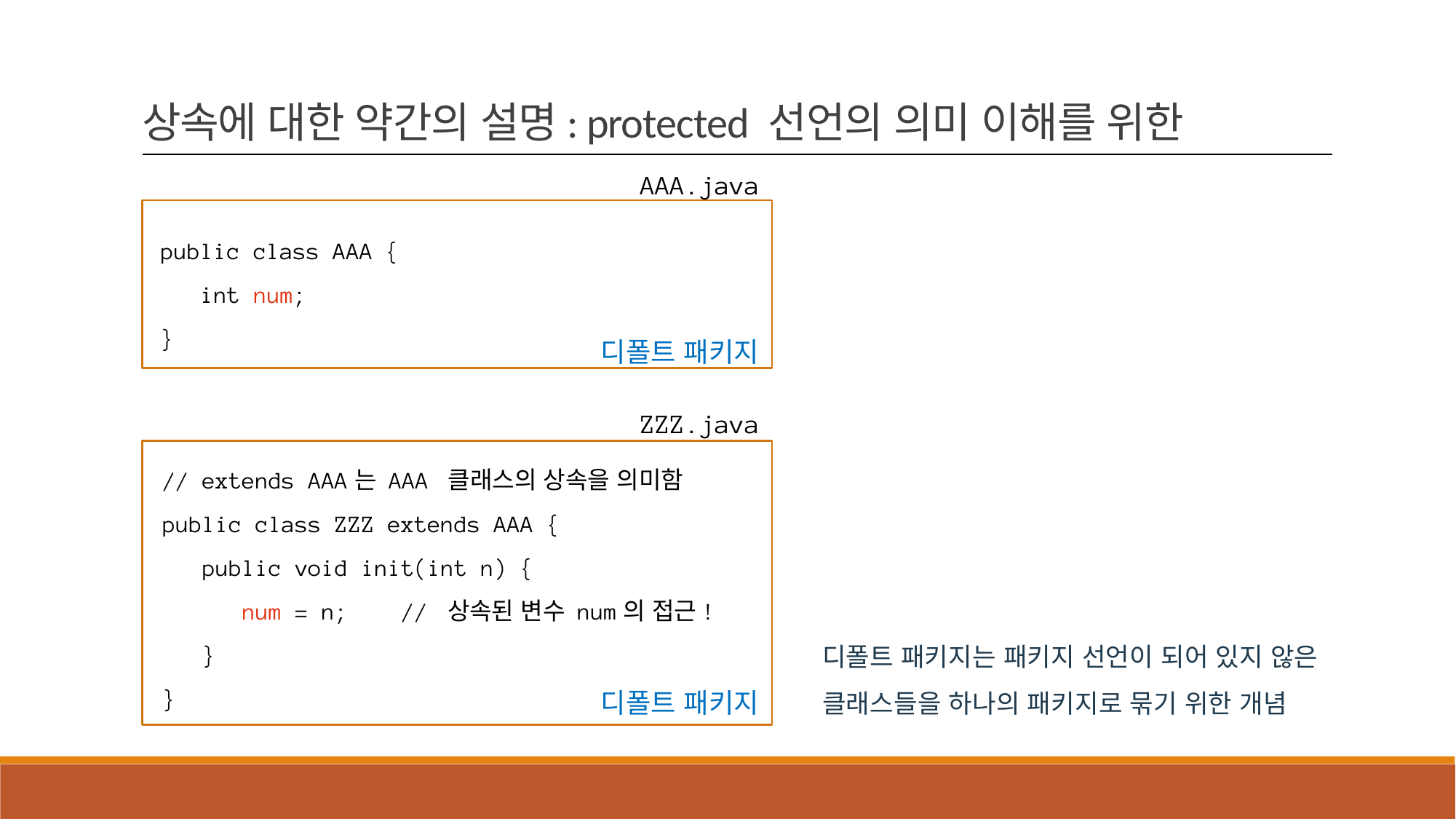

상속에 대한 약간의 설명: protected 선언의 의미 이해를 위한
AAA.java

public class AAA {
   int num;
}
디폴트 패키지
ZZZ.java

// extends AAA는 AAA 클래스의 상속을 의미함
public class ZZZ extends AAA {
   public void init(int n) {
      num = n;    // 상속된 변수 num의 접근!
   }
}
디폴트 패키지는 패키지 선언이 되어 있지 않은 클래스들을 하나의 패키지로 묶기 위한 개념
디폴트 패키지